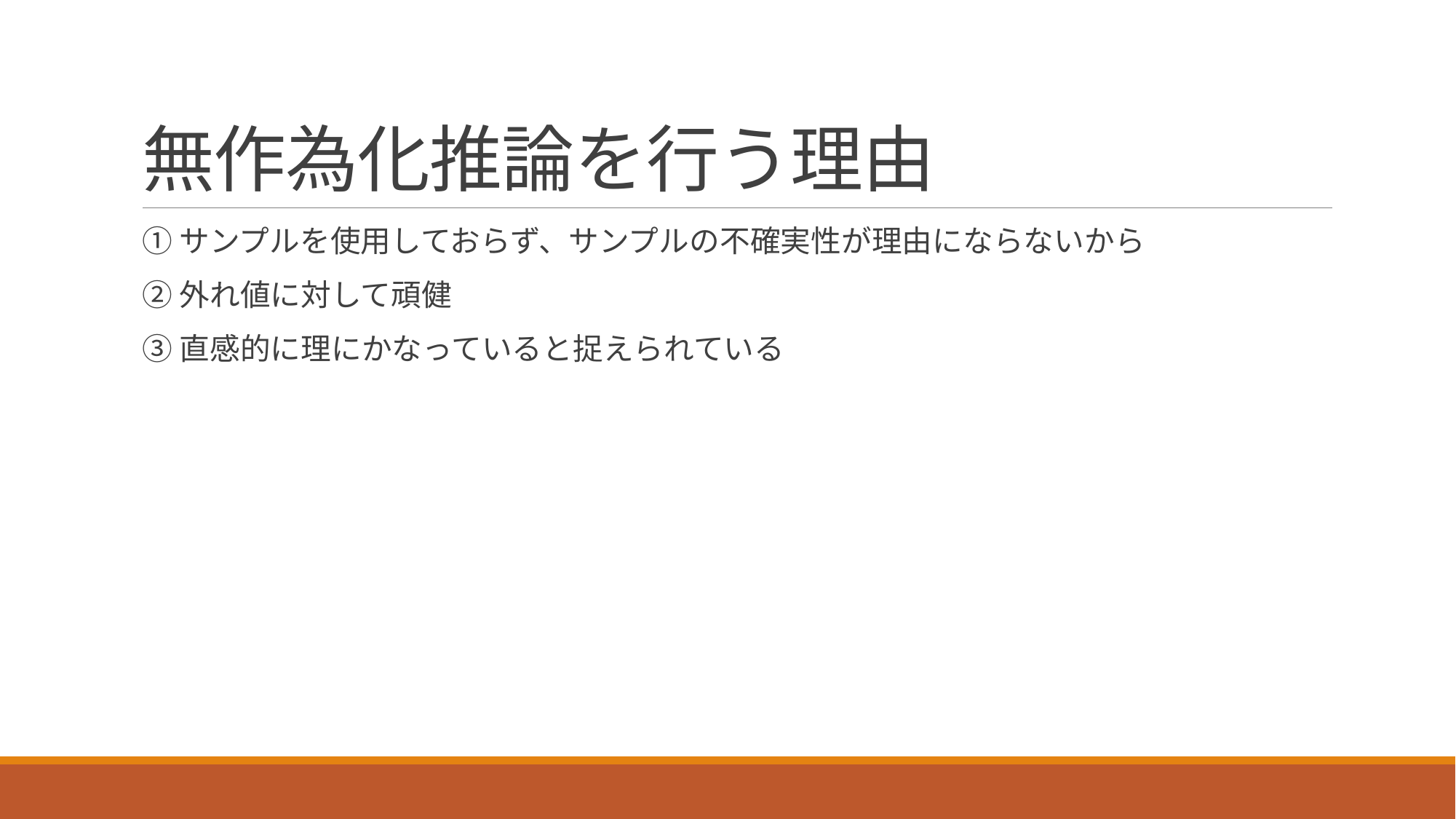

# 無作為化推論を行う理由
①サンプルを使用しておらず、サンプルの不確実性が理由にならないから
②外れ値に対して頑健
③直感的に理にかなっていると捉えられている